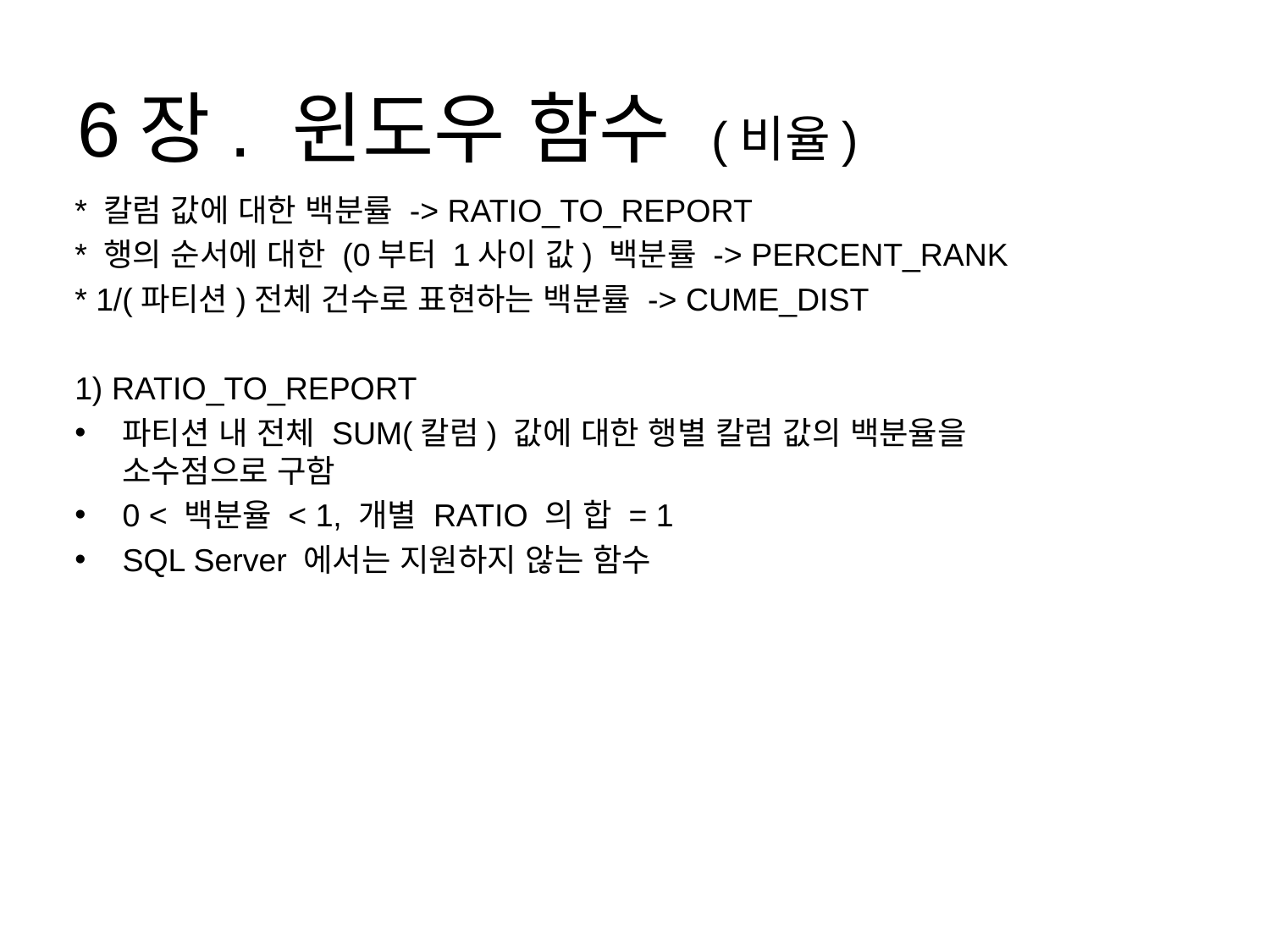

6장. 윈도우 함수 (비율)
* 칼럼 값에 대한 백분률 -> RATIO_TO_REPORT
* 행의 순서에 대한 (0부터 1사이 값) 백분률 -> PERCENT_RANK
* 1/(파티션)전체 건수로 표현하는 백분률 -> CUME_DIST

1) RATIO_TO_REPORT
파티션 내 전체 SUM(칼럼) 값에 대한 행별 칼럼 값의 백분율을 소수점으로 구함
0 < 백분율 < 1, 개별 RATIO 의 합 = 1
SQL Server 에서는 지원하지 않는 함수